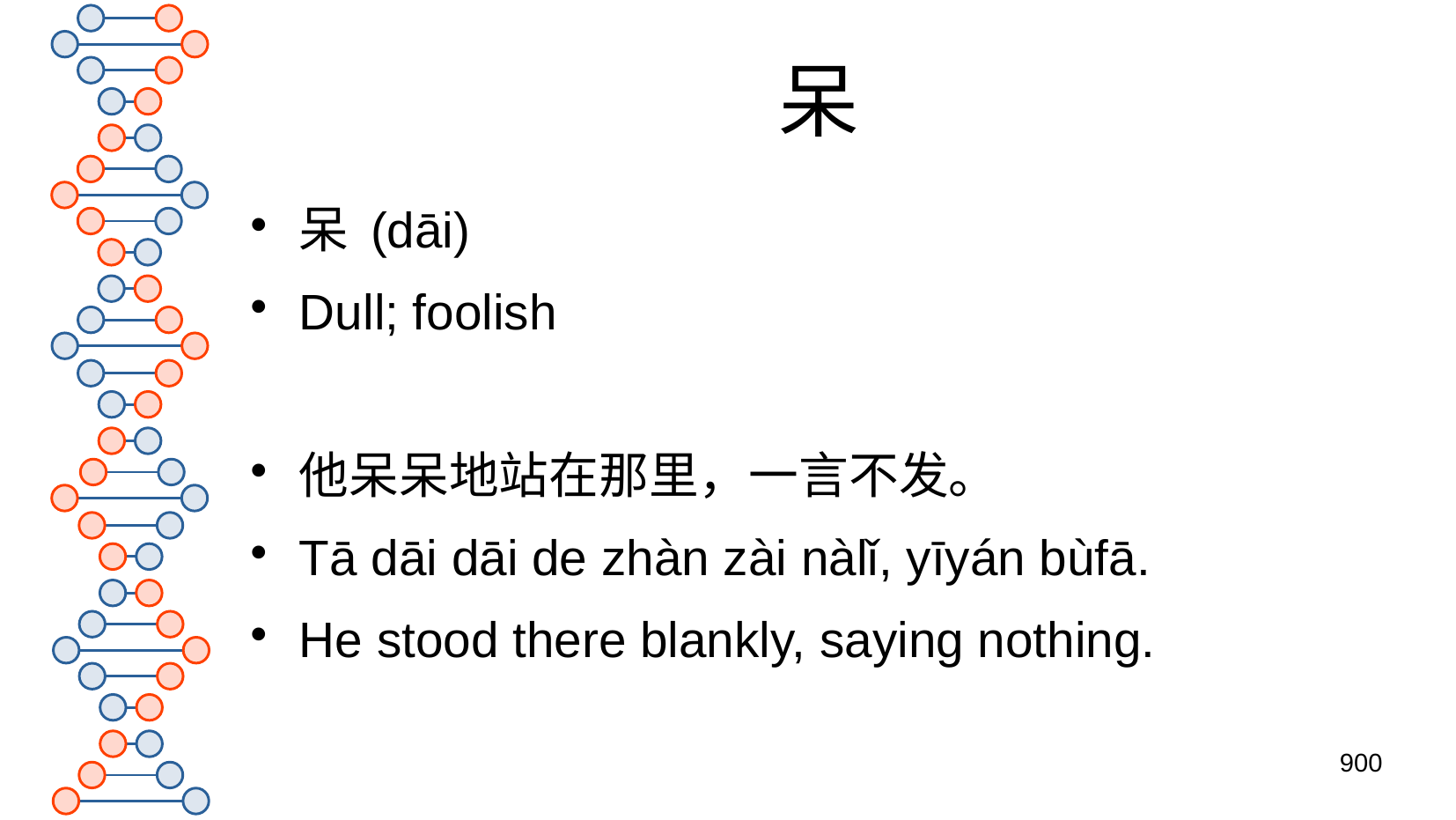

# 呆
呆 (dāi)
Dull; foolish

他呆呆地站在那里，一言不发。
Tā dāi dāi de zhàn zài nàlǐ, yīyán bùfā.
He stood there blankly, saying nothing.

900